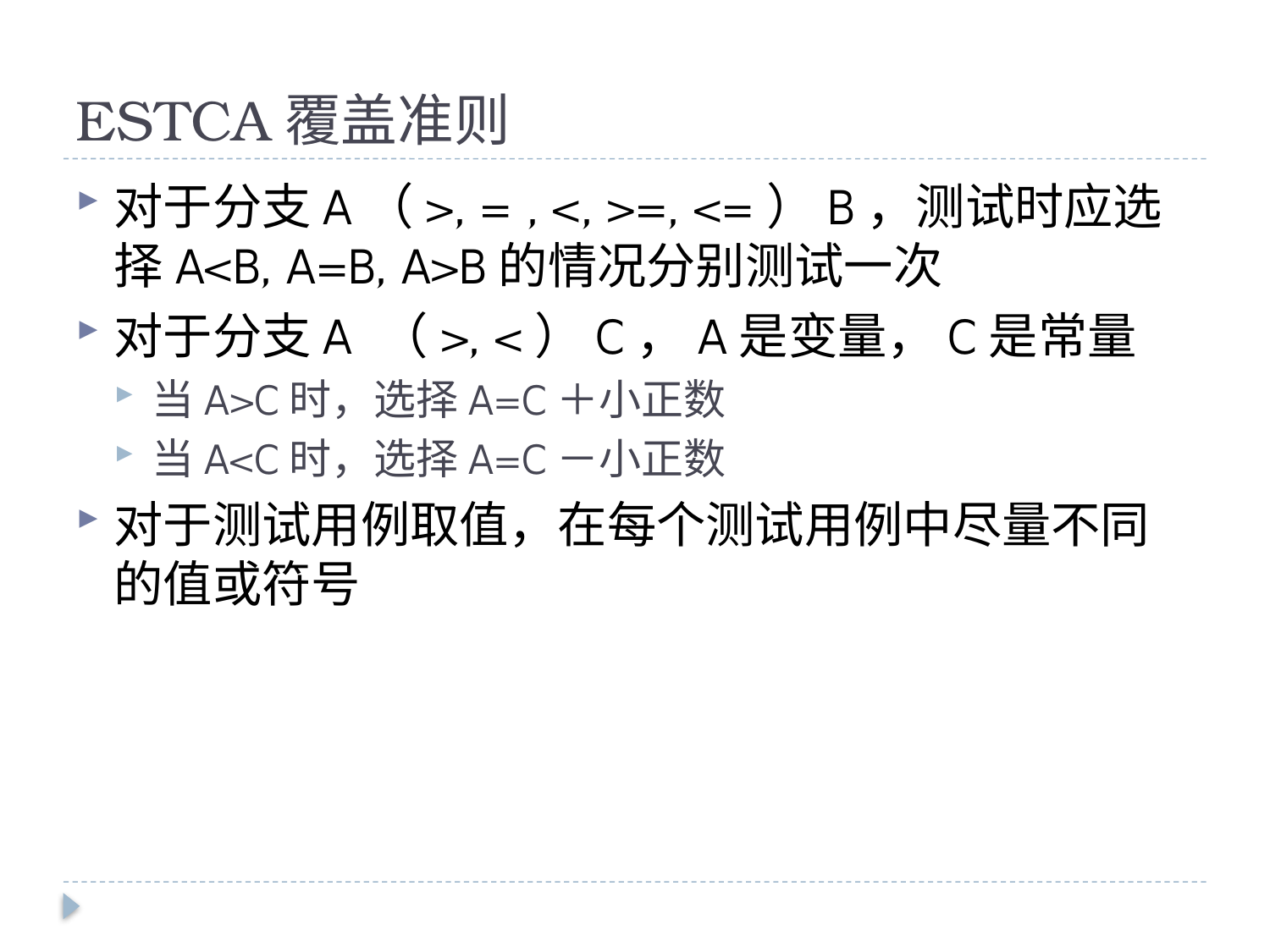

# ESTCA覆盖准则
对于分支A（>, = , <, >=, <=）B，测试时应选择A<B, A=B, A>B的情况分别测试一次
对于分支A （>, <）C，A是变量，C是常量
当A>C时，选择A=C＋小正数
当A<C时，选择A=C－小正数
对于测试用例取值，在每个测试用例中尽量不同的值或符号